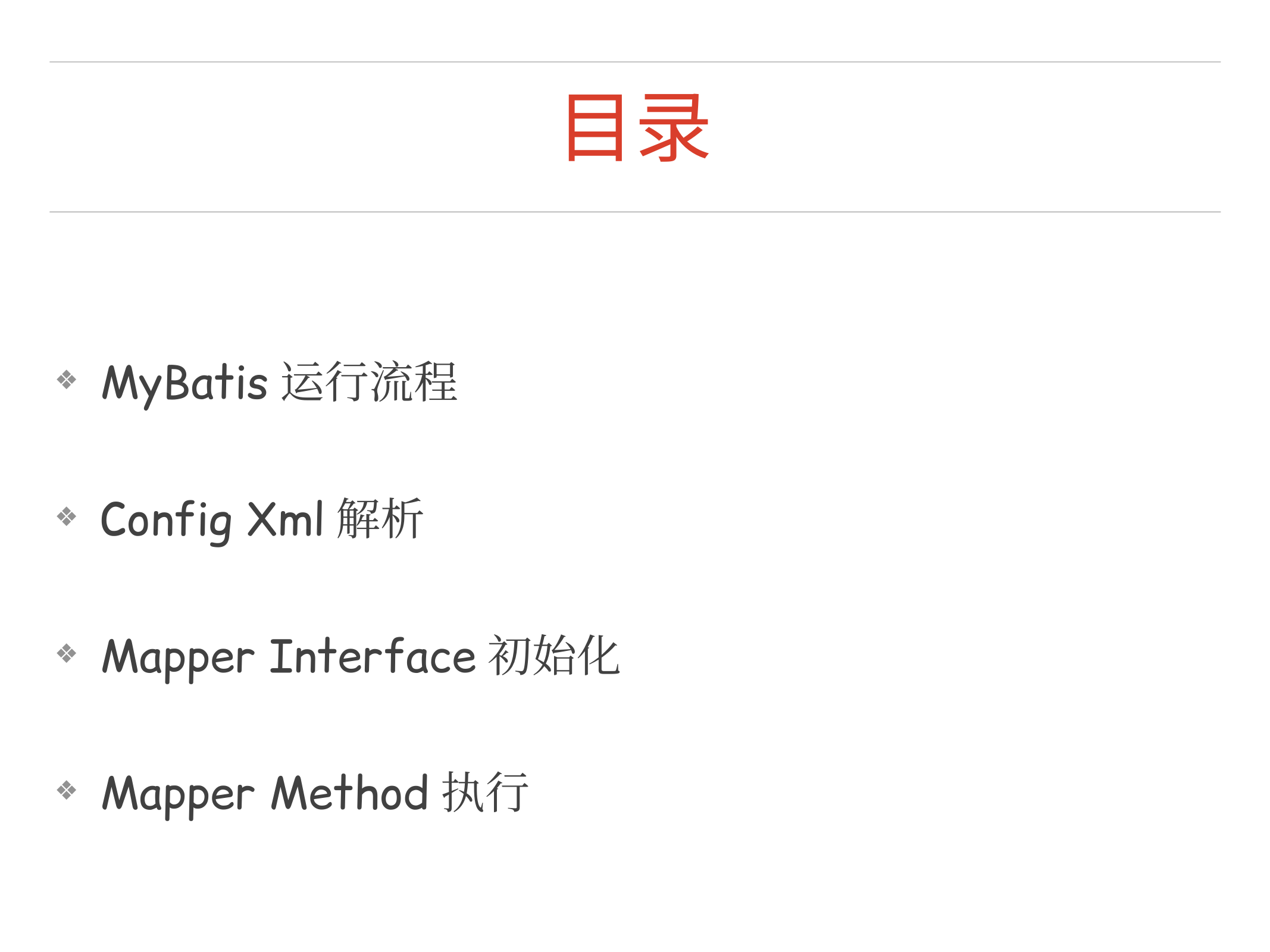

# 目录
MyBatis运行流程
Config Xml解析
Mapper Interface初始化
Mapper Method执行